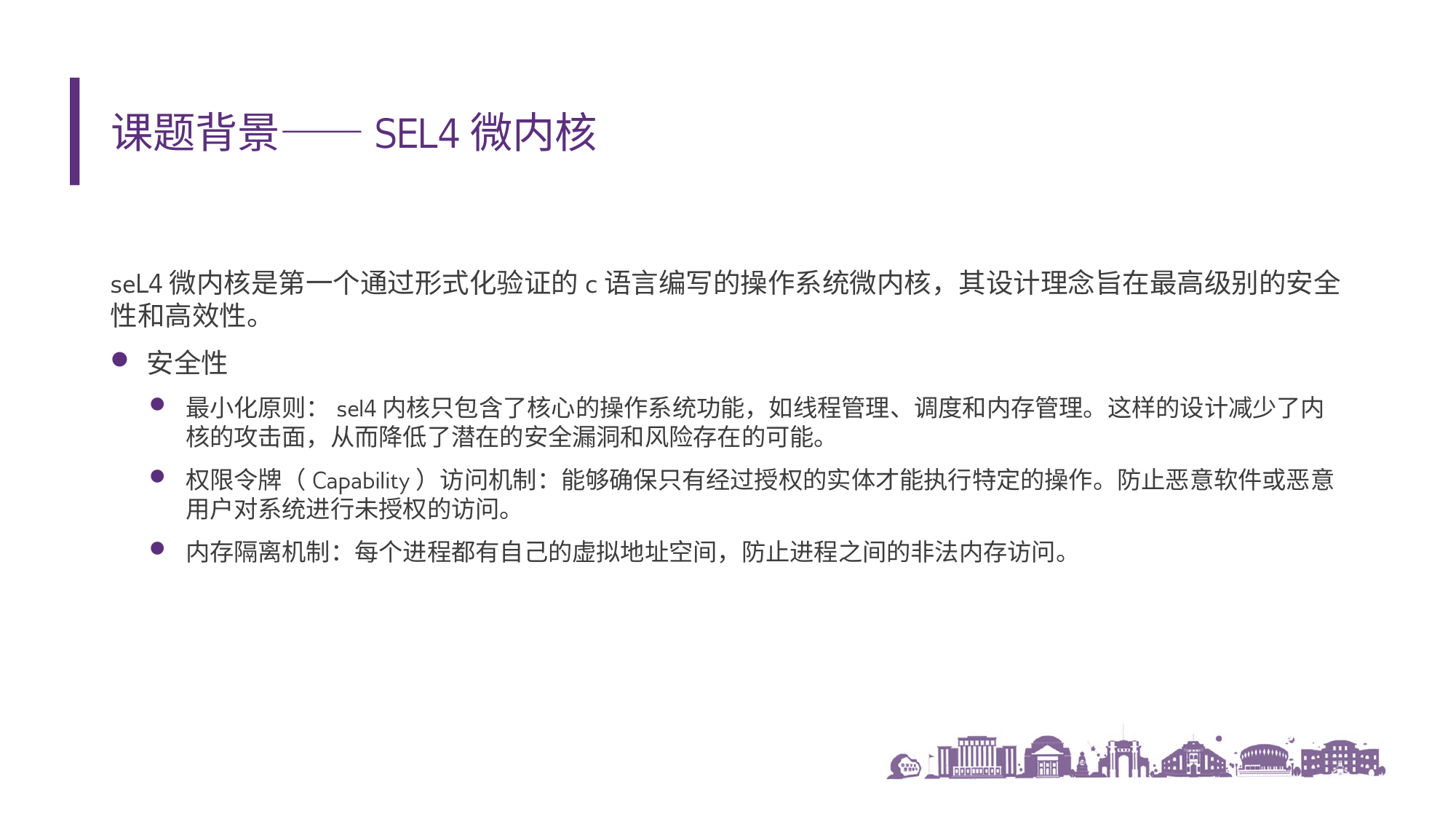

# 课题背景——sel4微内核
seL4微内核是第一个通过形式化验证的c语言编写的操作系统微内核，其设计理念旨在最高级别的安全性和高效性。
安全性
最小化原则：sel4内核只包含了核心的操作系统功能，如线程管理、调度和内存管理。这样的设计减少了内核的攻击面，从而降低了潜在的安全漏洞和风险存在的可能。
权限令牌（Capability）访问机制：能够确保只有经过授权的实体才能执行特定的操作。防止恶意软件或恶意用户对系统进行未授权的访问。
内存隔离机制：每个进程都有自己的虚拟地址空间，防止进程之间的非法内存访问。